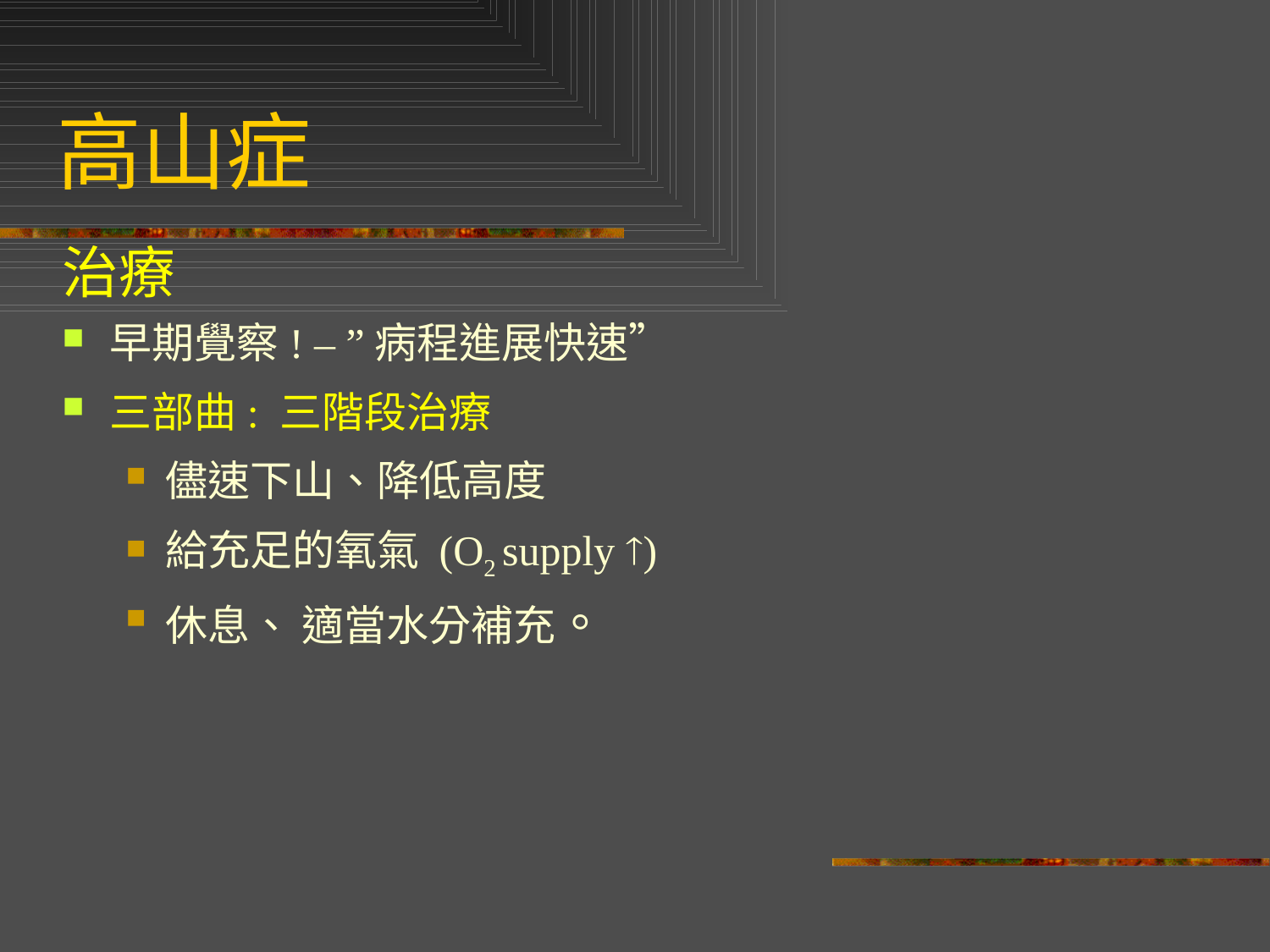

# 高山症
治療
早期覺察! – ”病程進展快速”
三部曲: 三階段治療
儘速下山、降低高度
給充足的氧氣 (O2 supply ↑)
休息、 適當水分補充。